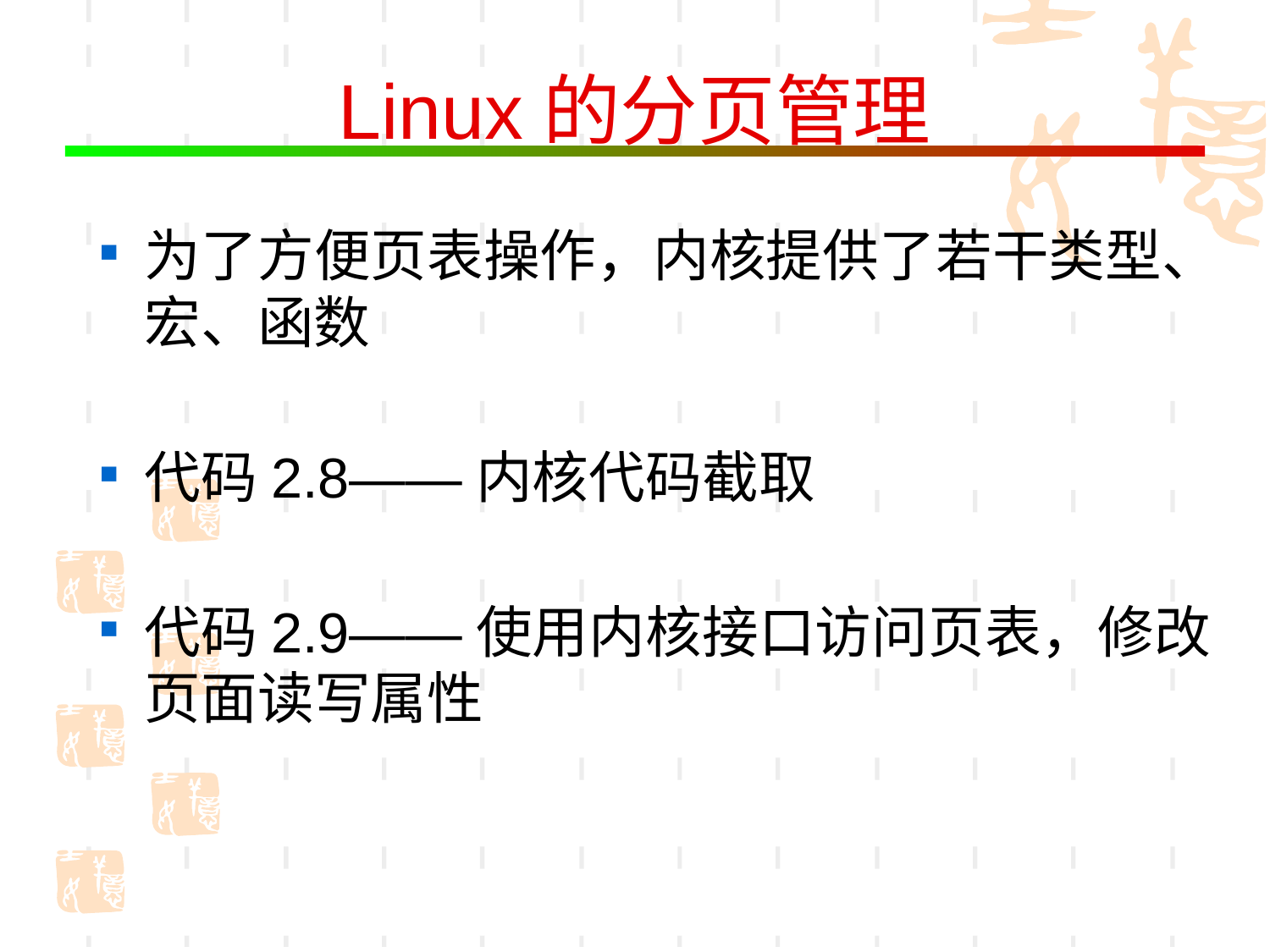

# Linux的分页管理
为了方便页表操作，内核提供了若干类型、宏、函数

代码2.8——内核代码截取

代码2.9——使用内核接口访问页表，修改页面读写属性